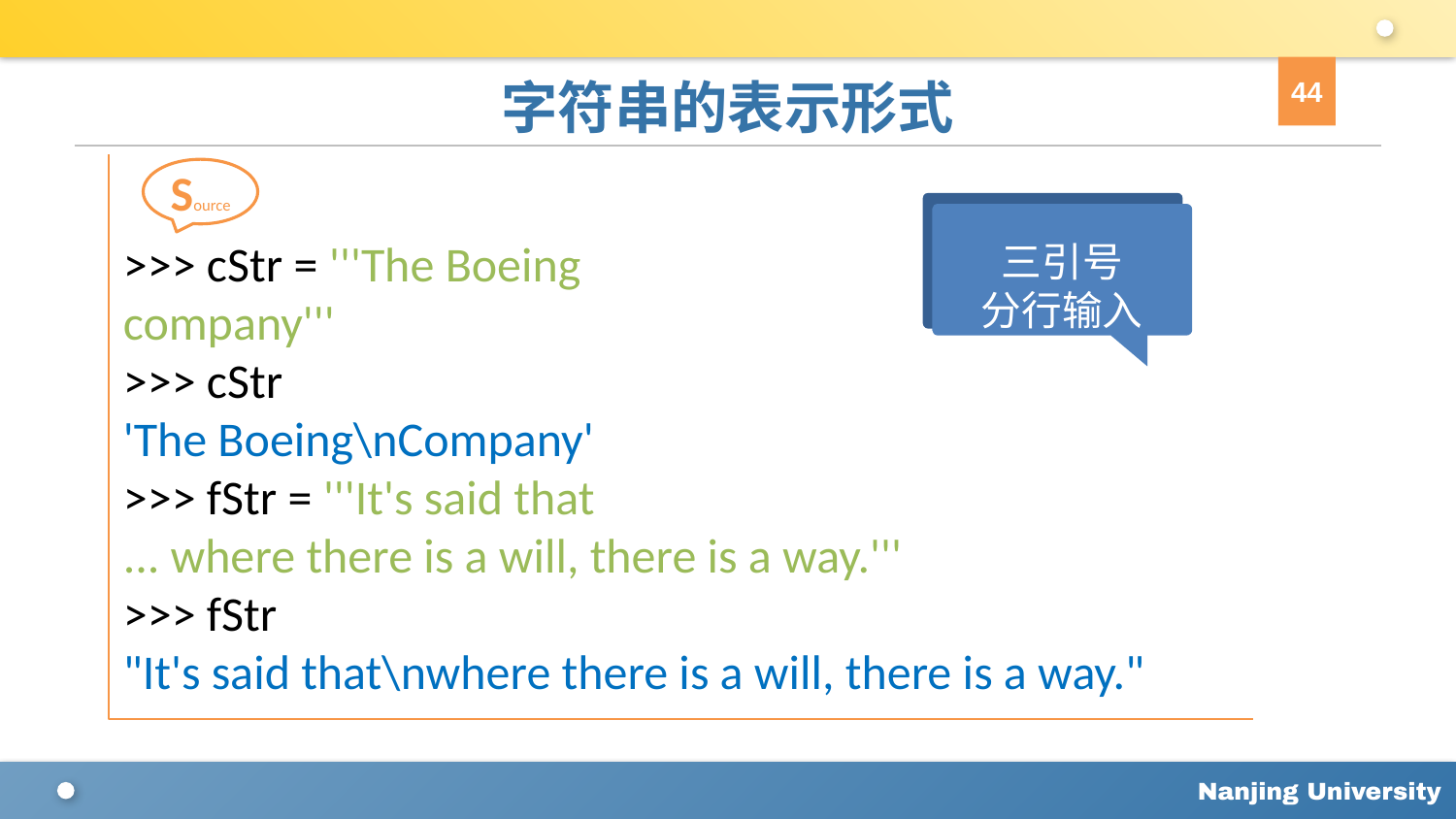

44
# 字符串的表示形式

>>> cStr = '''The Boeing
company'''
>>> cStr
'The Boeing\nCompany'
>>> fStr = '''It's said that
... where there is a will, there is a way.'''
>>> fStr
"It's said that\nwhere there is a will, there is a way."
Source

三引号
分行输入